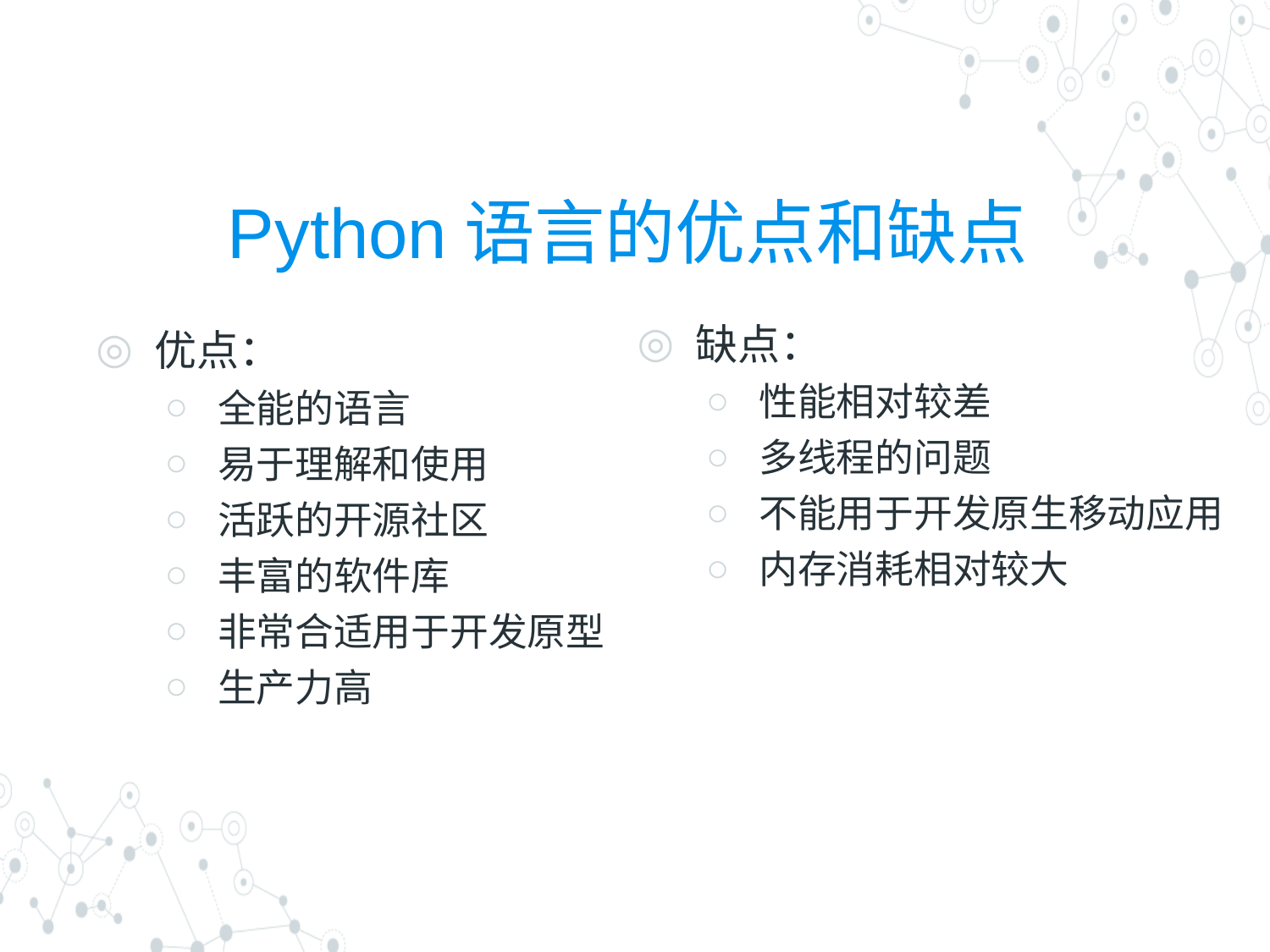

# Python语言的优点和缺点
优点：
全能的语言
易于理解和使用
活跃的开源社区
丰富的软件库
非常合适用于开发原型
生产力高

缺点：
性能相对较差
多线程的问题
不能用于开发原生移动应用
内存消耗相对较大